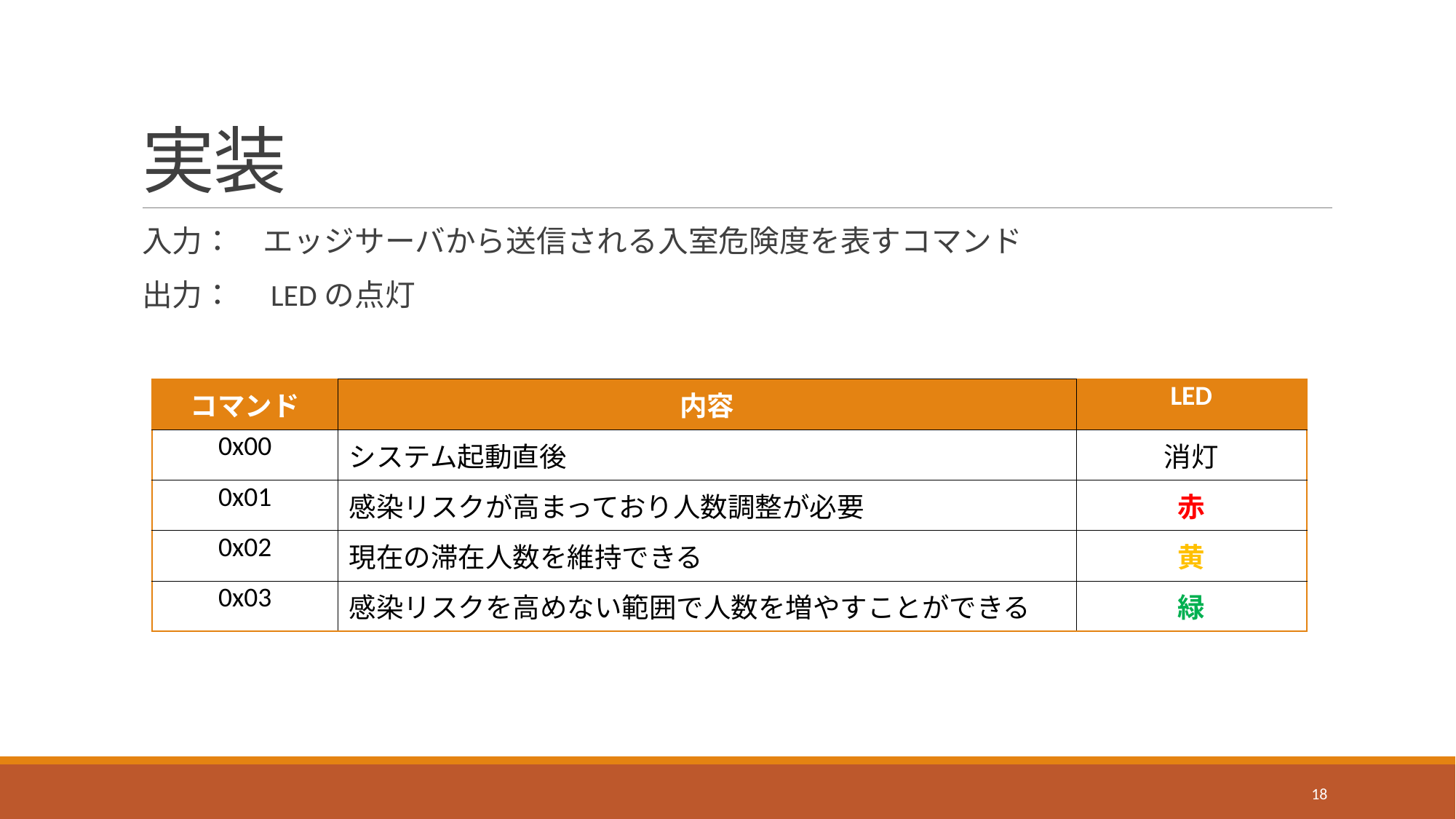

# 実装
入力：　エッジサーバから送信される入室危険度を表すコマンド
出力：　LEDの点灯

| コマンド | 内容 | LED |
| --- | --- | --- |
| 0x00 | システム起動直後 | 消灯 |
| 0x01 | 感染リスクが高まっており人数調整が必要 | 赤 |
| 0x02 | 現在の滞在人数を維持できる | 黄 |
| 0x03 | 感染リスクを高めない範囲で人数を増やすことができる | 緑 |
18